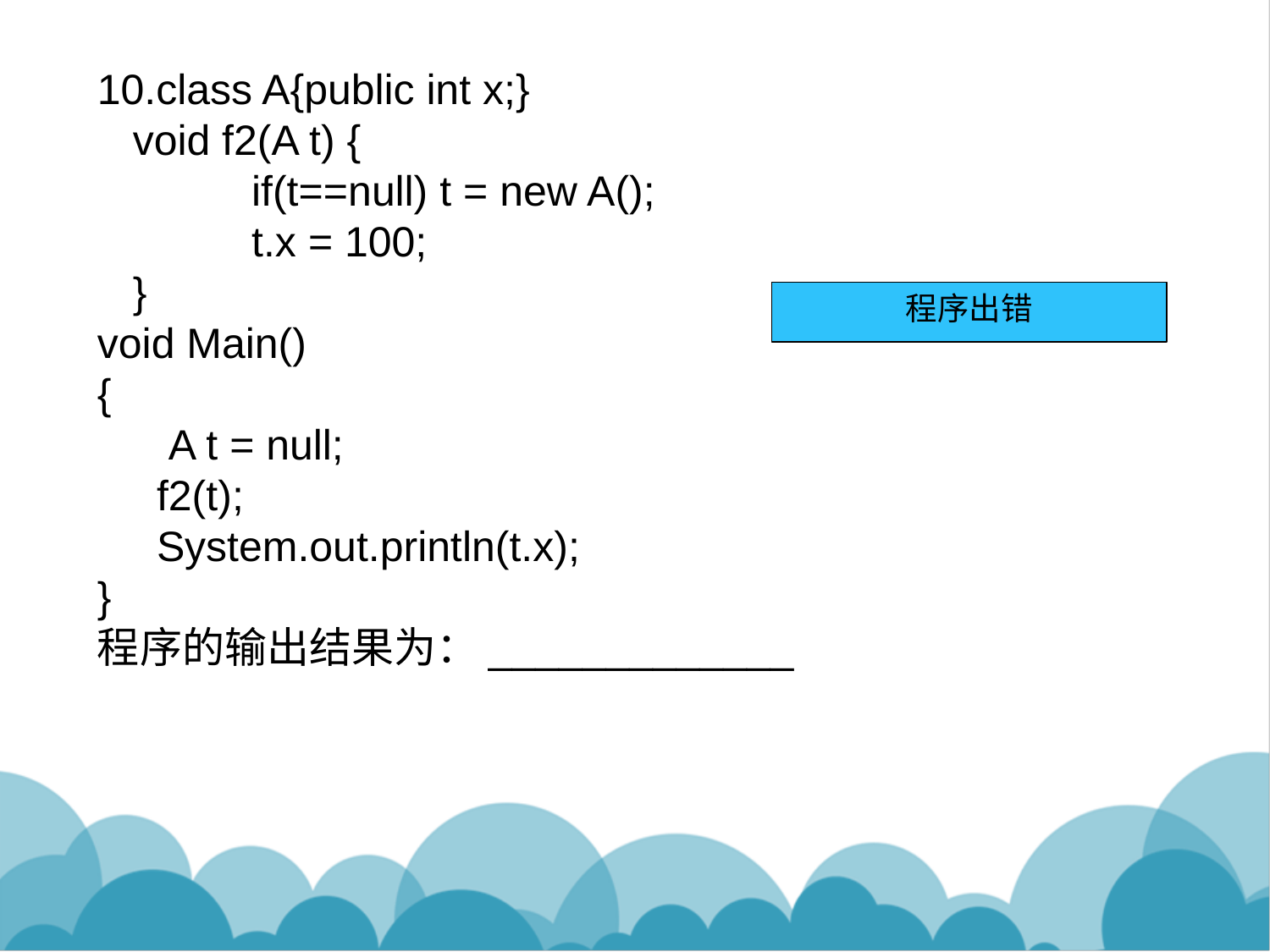

10.class A{public int x;}
   void f2(A t) {
             if(t==null) t = new A();
             t.x = 100;
   }
void Main()
{
      A t = null;
     f2(t);
     System.out.println(t.x);
}
程序的输出结果为：_____________
程序出错